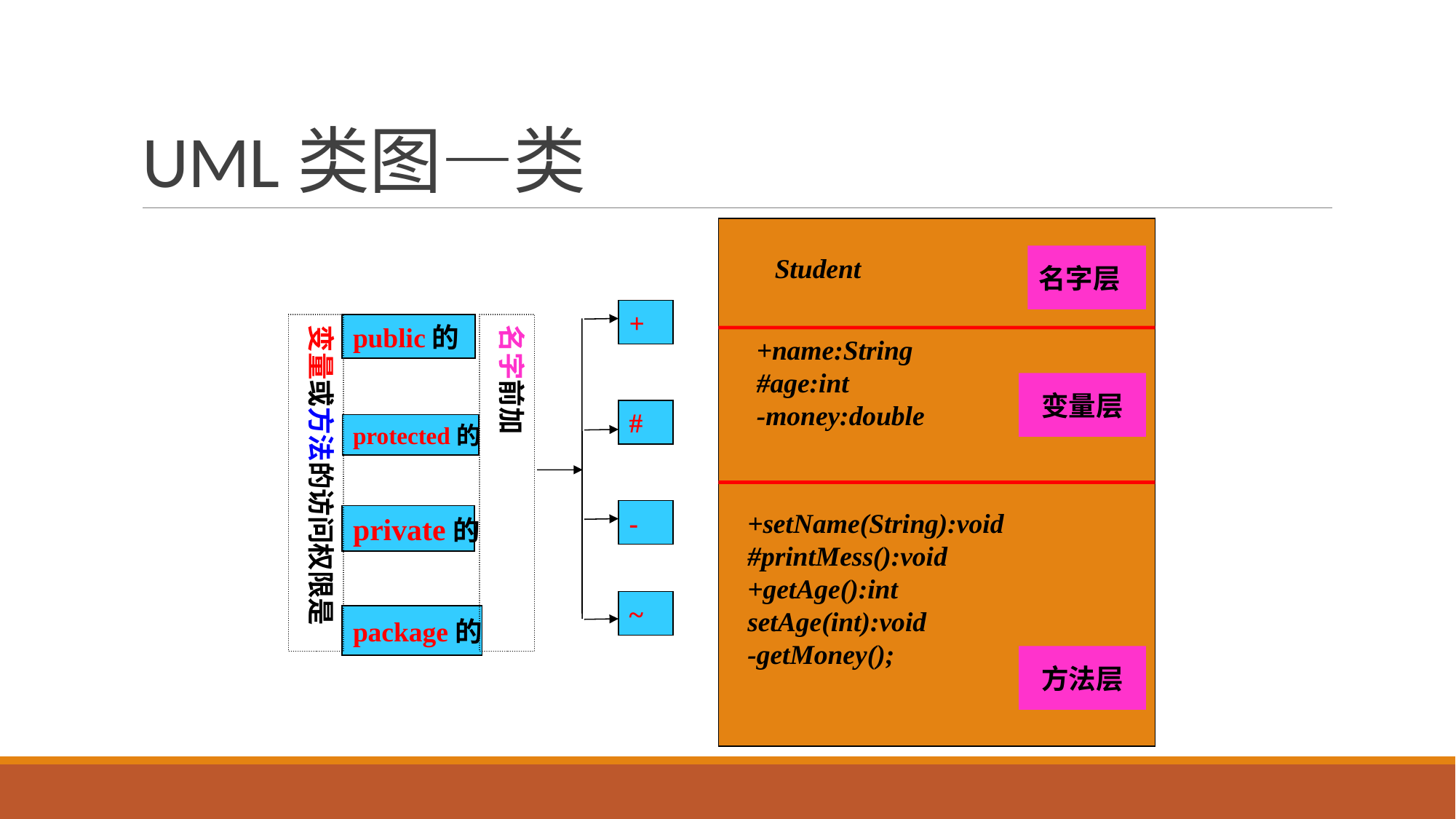

# UML类图—类

Student
名字层
+
#
-
~
变量或方法的访问权限是
public的
名字前加
protected的
private的
package的

+name:String
#age:int
-money:double
变量层

+setName(String):void
#printMess():void
+getAge():int
setAge(int):void
-getMoney();
方法层